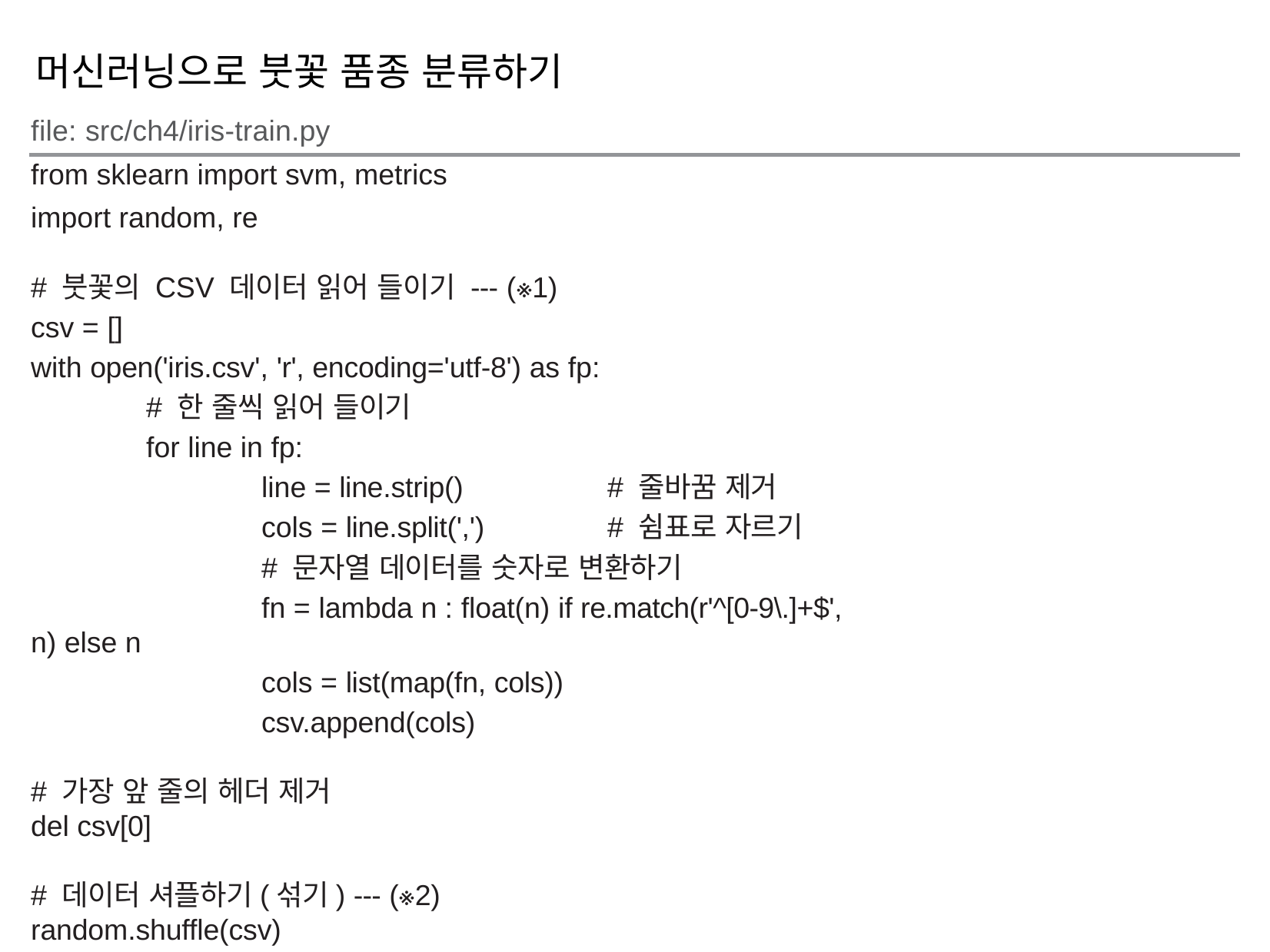

머신러닝으로 붓꽃 품종 분류하기
file: src/ch4/iris-train.py
from sklearn import svm, metrics
import random, re

# 붓꽃의 CSV 데이터 읽어 들이기 --- (※1)
csv = []
with open('iris.csv', 'r', encoding='utf-8') as fp:
	# 한 줄씩 읽어 들이기
	for line in fp:
		line = line.strip()		# 줄바꿈 제거
		cols = line.split(',') 	# 쉼표로 자르기
		# 문자열 데이터를 숫자로 변환하기
		fn = lambda n : float(n) if re.match(r'^[0-9\.]+$', n) else n
		cols = list(map(fn, cols))
		csv.append(cols)

# 가장 앞 줄의 헤더 제거
del csv[0]

# 데이터 셔플하기(섞기) --- (※2)
random.shuffle(csv)